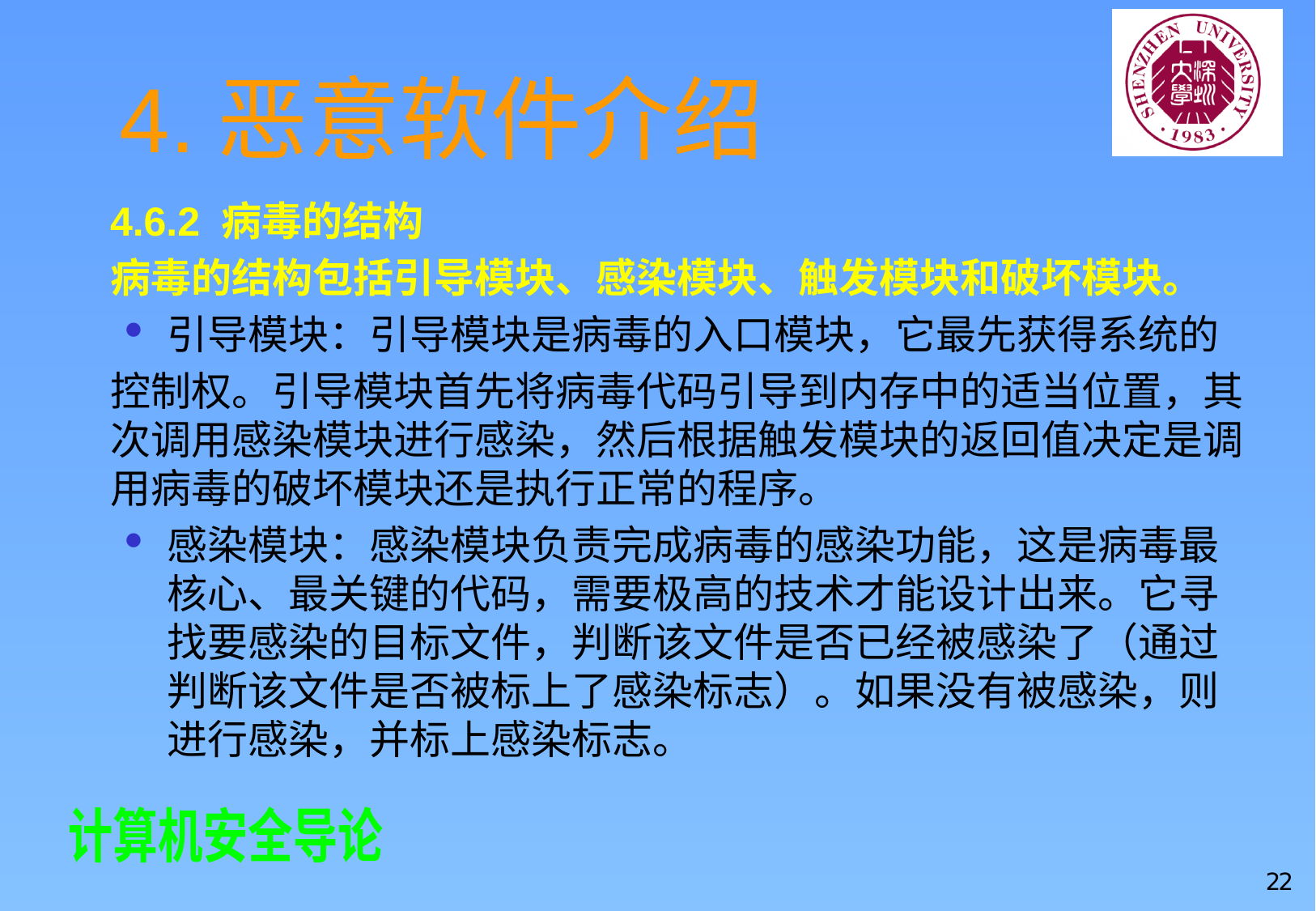

# 4.恶意软件介绍
4.6.2 病毒的结构
病毒的结构包括引导模块、感染模块、触发模块和破坏模块。
引导模块：引导模块是病毒的入口模块，它最先获得系统的
控制权。引导模块首先将病毒代码引导到内存中的适当位置，其次调用感染模块进行感染，然后根据触发模块的返回值决定是调用病毒的破坏模块还是执行正常的程序。
感染模块：感染模块负责完成病毒的感染功能，这是病毒最核心、最关键的代码，需要极高的技术才能设计出来。它寻找要感染的目标文件，判断该文件是否已经被感染了（通过判断该文件是否被标上了感染标志）。如果没有被感染，则进行感染，并标上感染标志。

22